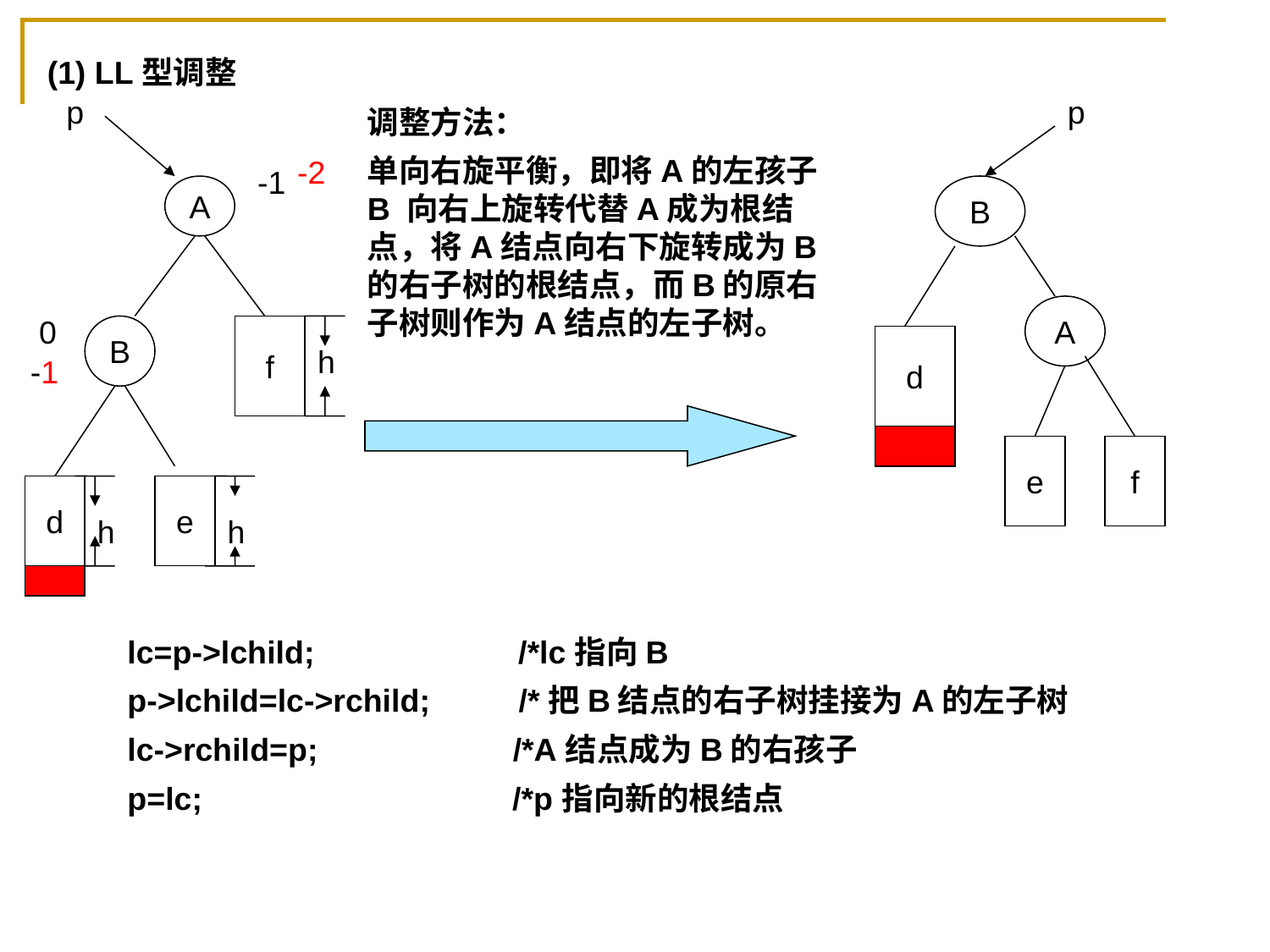

(1) LL型调整
 p
p
调整方法：
单向右旋平衡，即将A的左孩子B 向右上旋转代替A成为根结点，将A结点向右下旋转成为B的右子树的根结点，而B的原右子树则作为A结点的左子树。

-2
-1
A
B

A
   0
B
f

d
h
  -1

e
f
d

e

h
h

lc=p->lchild;                       /*lc指向B
p->lchild=lc->rchild;          /*把B结点的右子树挂接为A的左子树
lc->rchild=p;                      /*A结点成为B的右孩子
p=lc;                                   /*p指向新的根结点